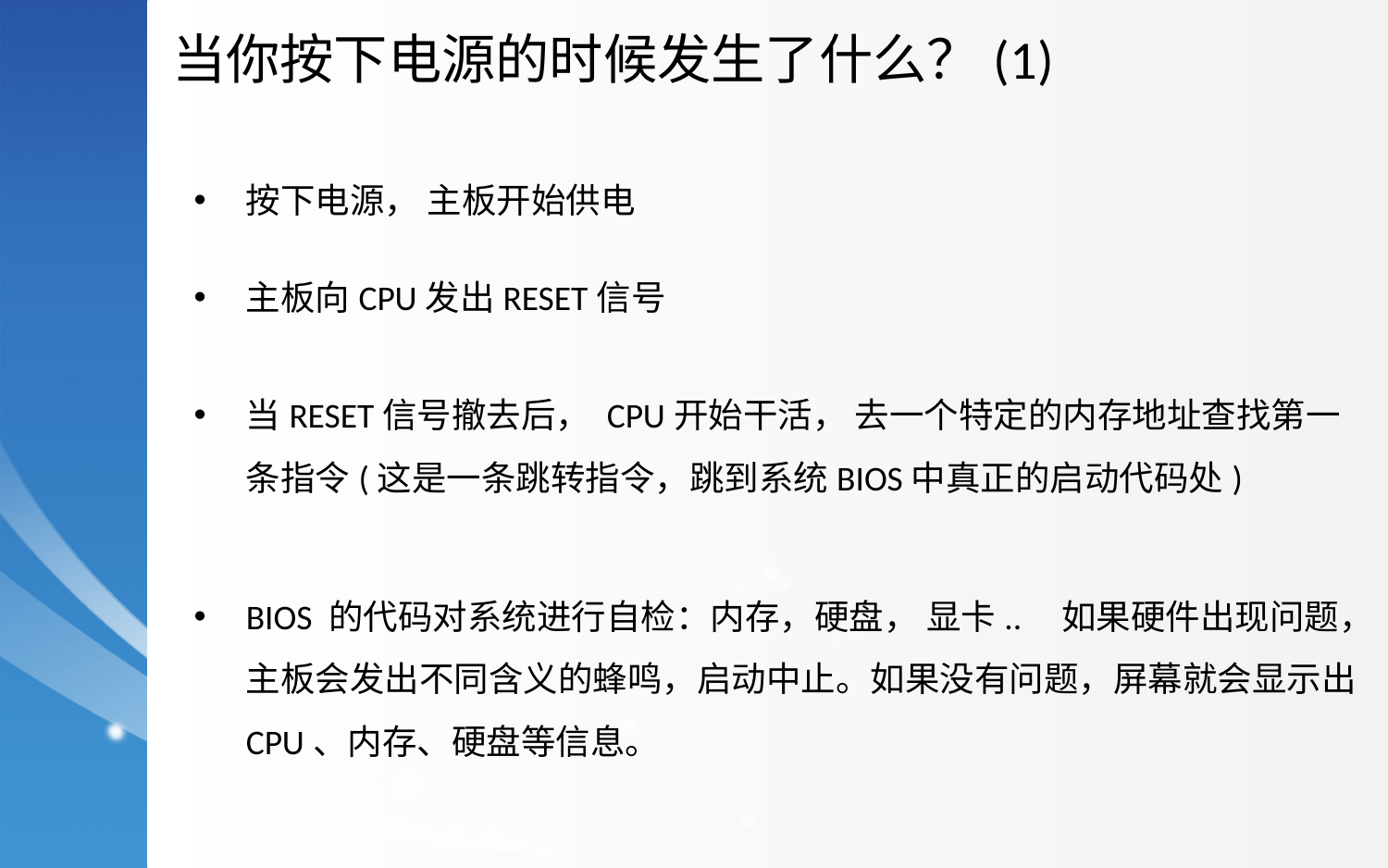

当你按下电源的时候发生了什么？(1)
按下电源， 主板开始供电

主板向CPU发出RESET信号

当RESET信号撤去后， CPU开始干活， 去一个特定的内存地址查找第一条指令(这是一条跳转指令，跳到系统BIOS中真正的启动代码处)

BIOS 的代码对系统进行自检：内存，硬盘， 显卡..    如果硬件出现问题，主板会发出不同含义的蜂鸣，启动中止。如果没有问题，屏幕就会显示出CPU、内存、硬盘等信息。